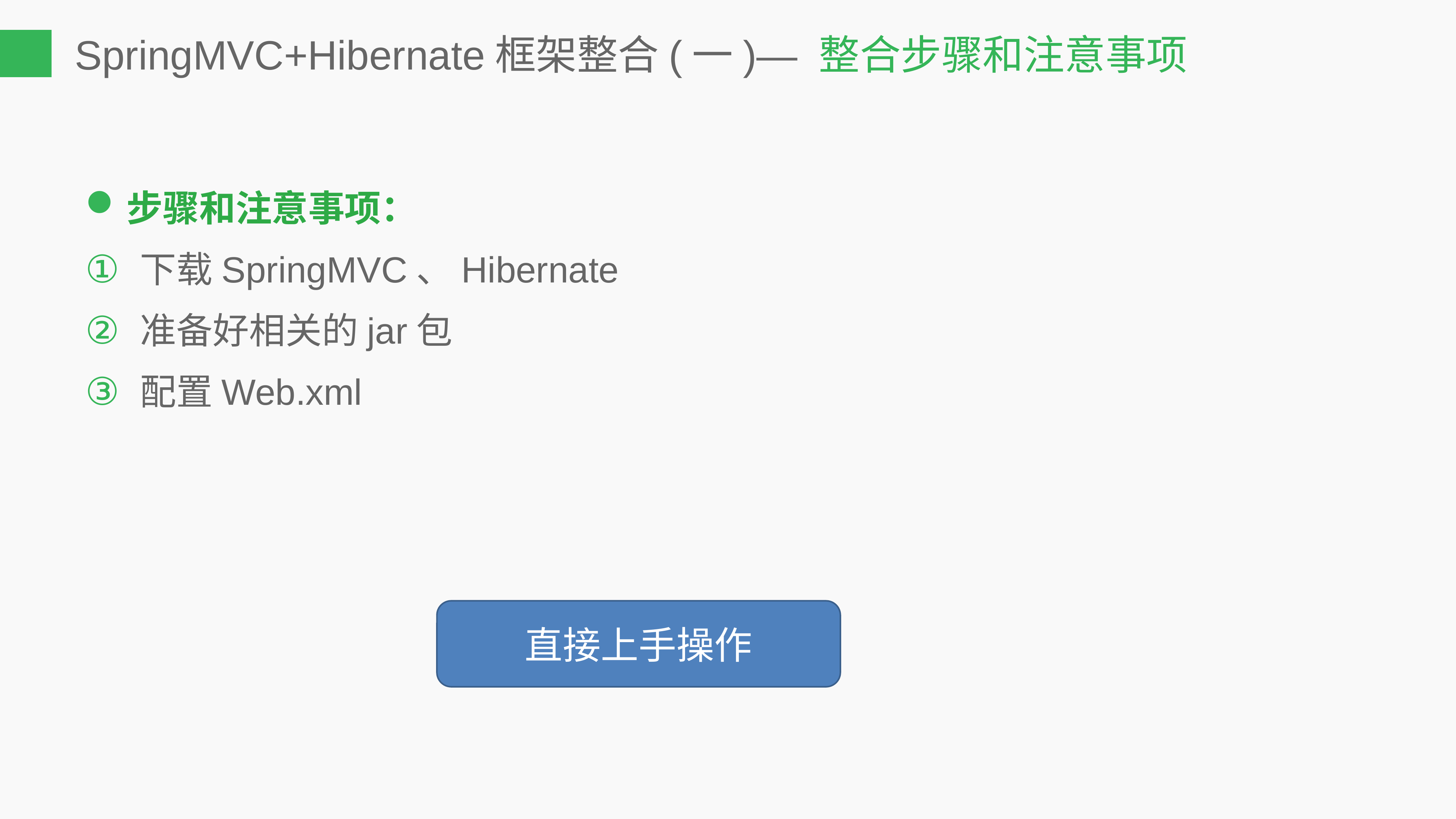

# SpringMVC+Hibernate框架整合(一)— 整合步骤和注意事项
步骤和注意事项：
下载SpringMVC、Hibernate
准备好相关的jar包
配置Web.xml
直接上手操作